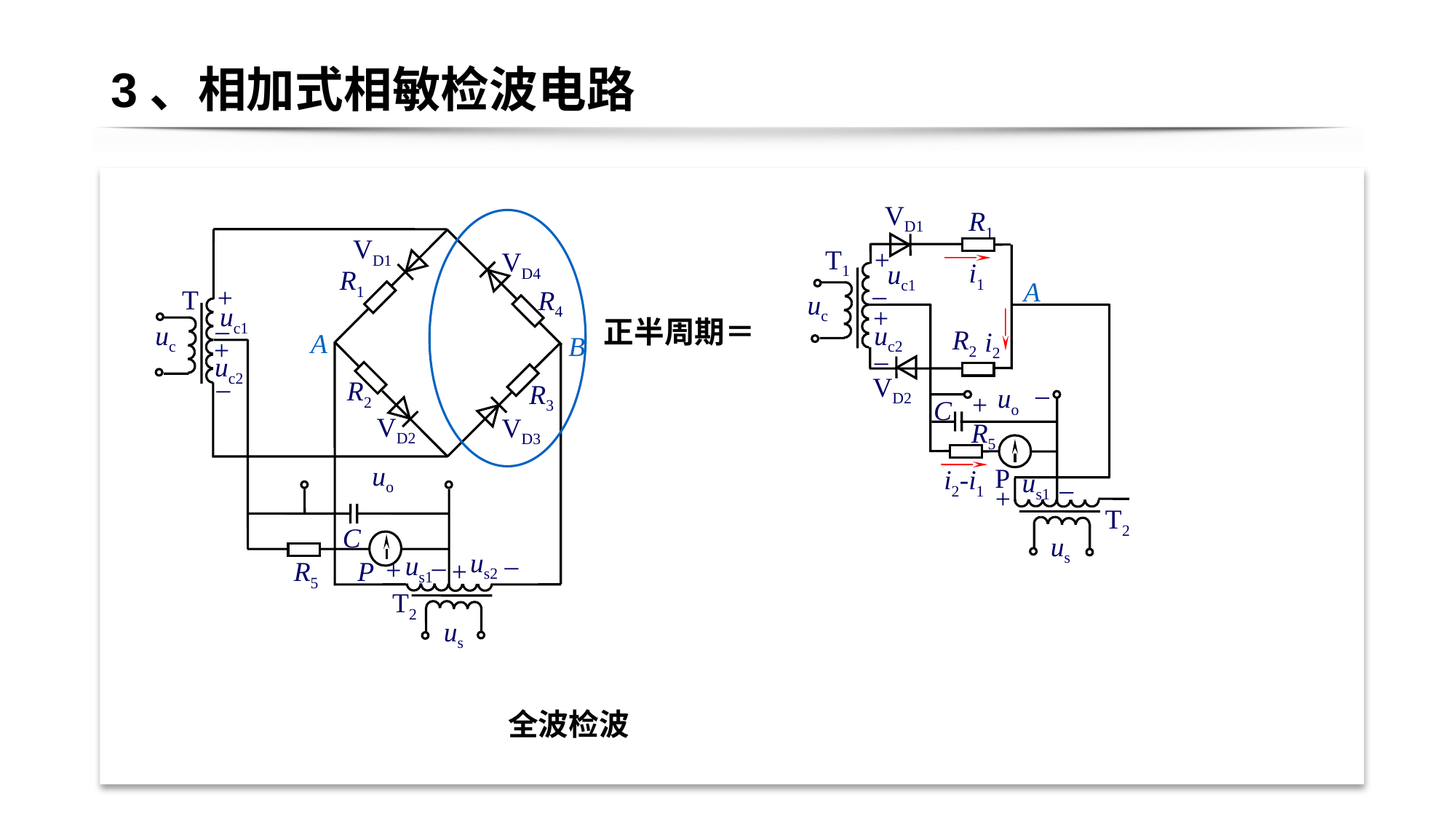

# 3、相加式相敏检波电路
VD1
R1

T1
+

i1
uc1

–

uc

+

uc2
R2
i2

–

_

VD2

uo
+
C

R5

P
i2-i1
_
us1

+

T2

us

VD1

VD4

R1

A
+
T
R4

uc1

–
正半周期＝

uc

A

B

+

uc2

–
R2

R3

VD2
VD3

uo

C

us2
us1
–

–
+

R5

P

+

T2

us

全波检波